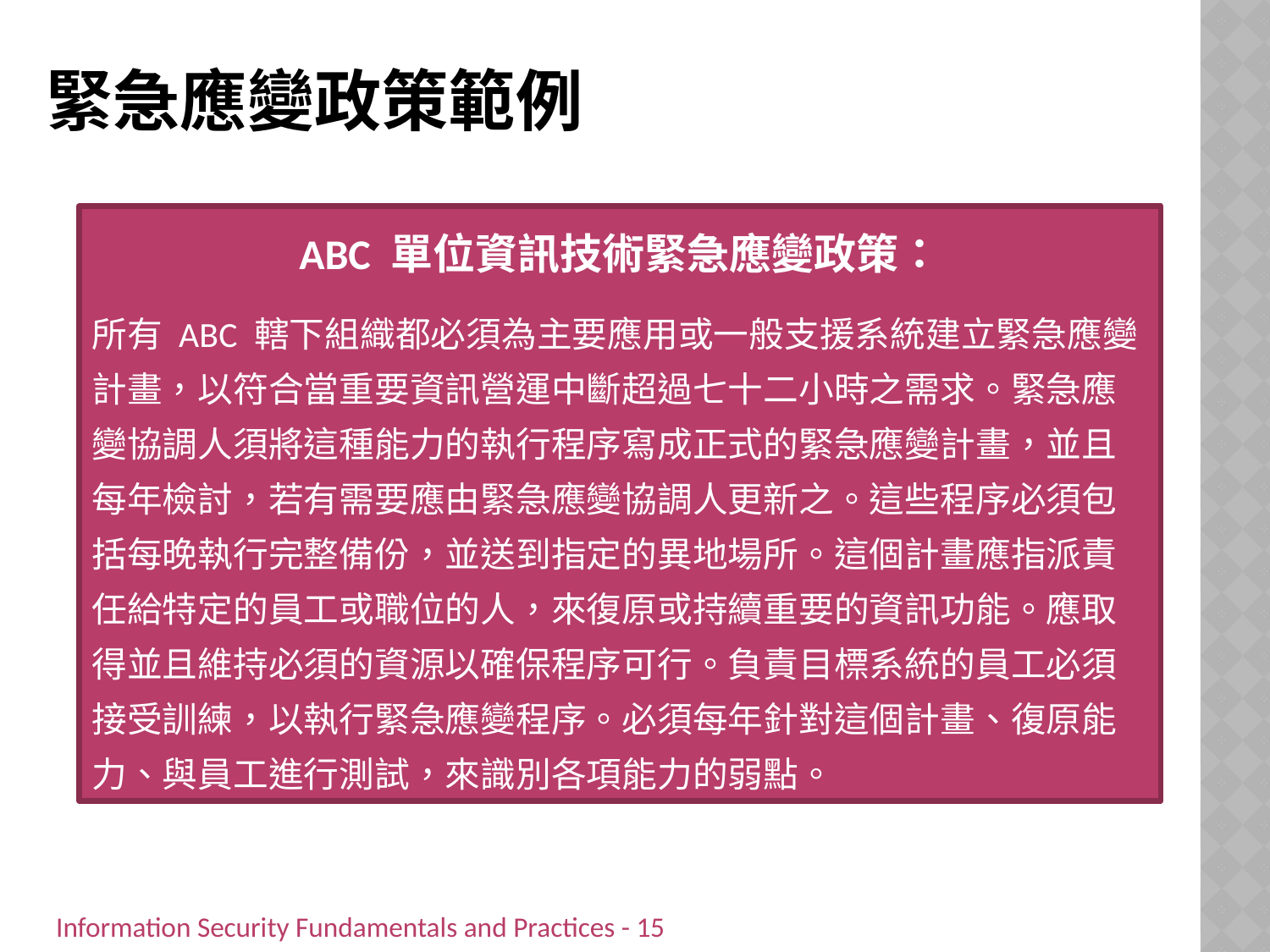

# 緊急應變政策範例
ABC 單位資訊技術緊急應變政策：
所有 ABC 轄下組織都必須為主要應用或一般支援系統建立緊急應變計畫，以符合當重要資訊營運中斷超過七十二小時之需求。緊急應變協調人須將這種能力的執行程序寫成正式的緊急應變計畫，並且每年檢討，若有需要應由緊急應變協調人更新之。這些程序必須包括每晚執行完整備份，並送到指定的異地場所。這個計畫應指派責任給特定的員工或職位的人，來復原或持續重要的資訊功能。應取得並且維持必須的資源以確保程序可行。負責目標系統的員工必須接受訓練，以執行緊急應變程序。必須每年針對這個計畫、復原能力、與員工進行測試，來識別各項能力的弱點。